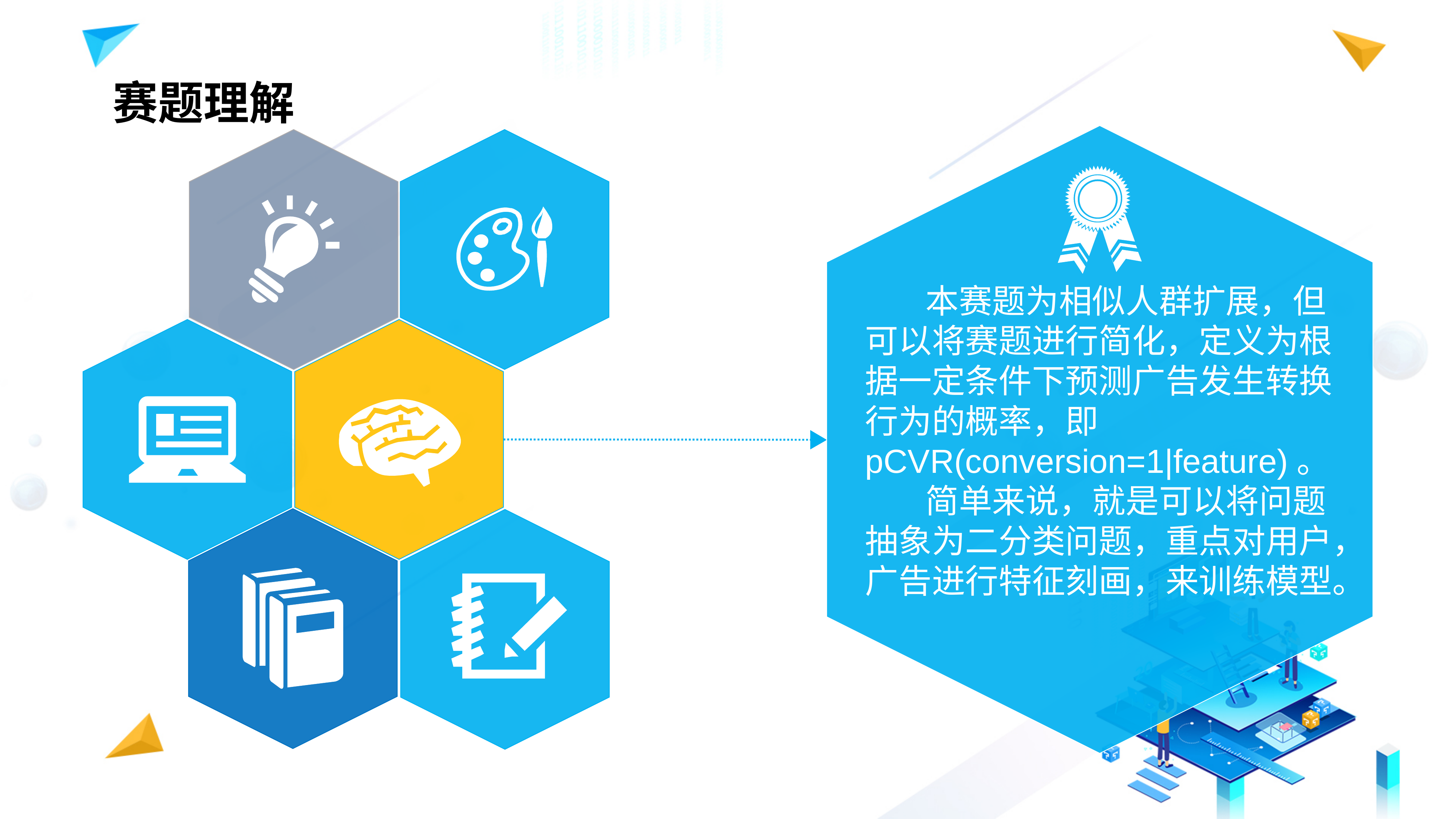

赛题理解

       本赛题为相似人群扩展，但可以将赛题进行简化，定义为根据一定条件下预测广告发生转换行为的概率，即pCVR(conversion=1|feature)。
       简单来说，就是可以将问题抽象为二分类问题，重点对用户，广告进行特征刻画，来训练模型。